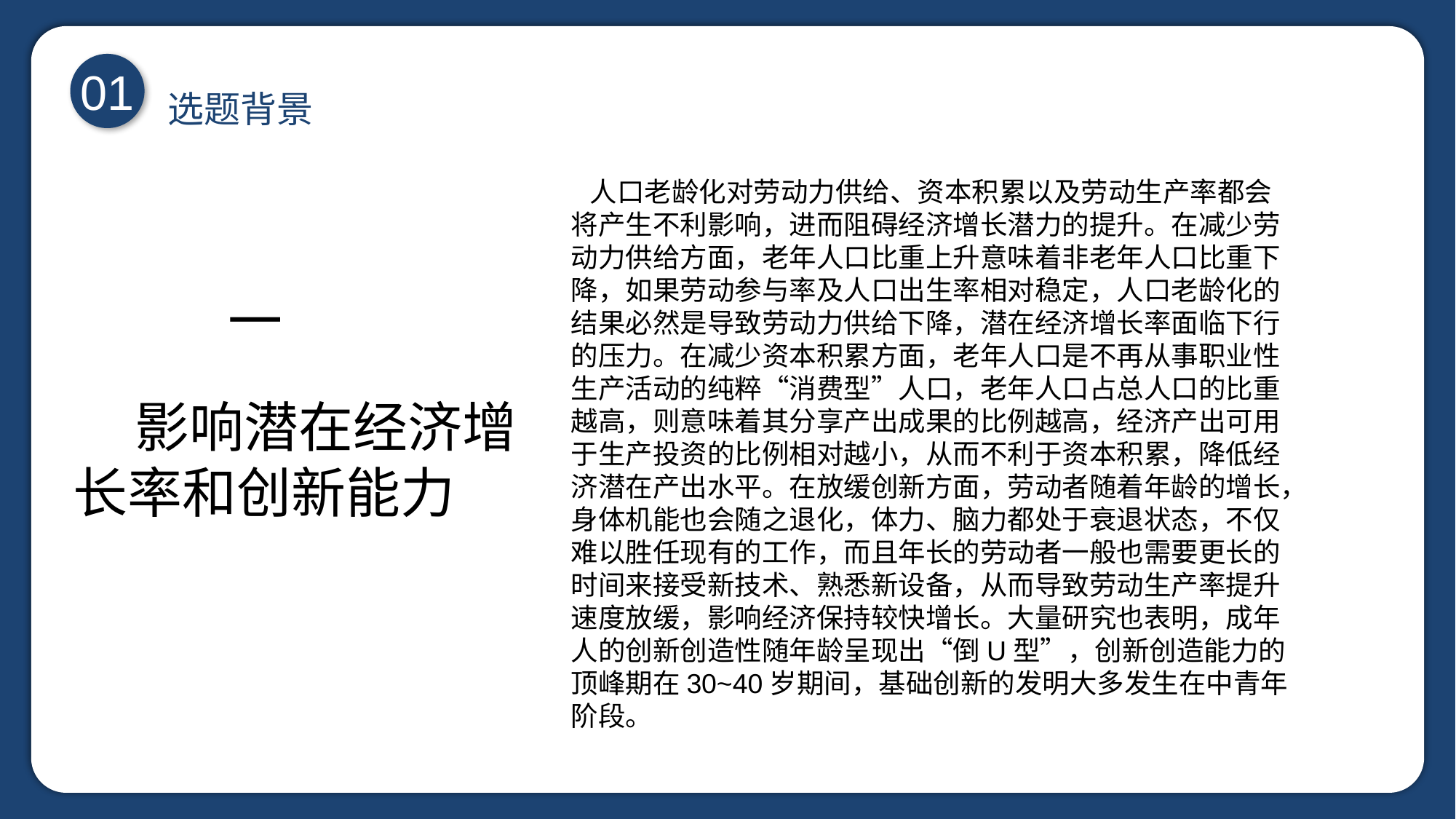

选题背景

01
  人口老龄化对劳动力供给、资本积累以及劳动生产率都会将产生不利影响，进而阻碍经济增长潜力的提升。在减少劳动力供给方面，老年人口比重上升意味着非老年人口比重下降，如果劳动参与率及人口出生率相对稳定，人口老龄化的结果必然是导致劳动力供给下降，潜在经济增长率面临下行的压力。在减少资本积累方面，老年人口是不再从事职业性生产活动的纯粹“消费型”人口，老年人口占总人口的比重越高，则意味着其分享产出成果的比例越高，经济产出可用于生产投资的比例相对越小，从而不利于资本积累，降低经济潜在产出水平。在放缓创新方面，劳动者随着年龄的增长，身体机能也会随之退化，体力、脑力都处于衰退状态，不仅难以胜任现有的工作，而且年长的劳动者一般也需要更长的时间来接受新技术、熟悉新设备，从而导致劳动生产率提升速度放缓，影响经济保持较快增长。大量研究也表明，成年人的创新创造性随年龄呈现出“倒U型”，创新创造能力的顶峰期在30~40岁期间，基础创新的发明大多发生在中青年阶段。
一
    影响潜在经济增长率和创新能力